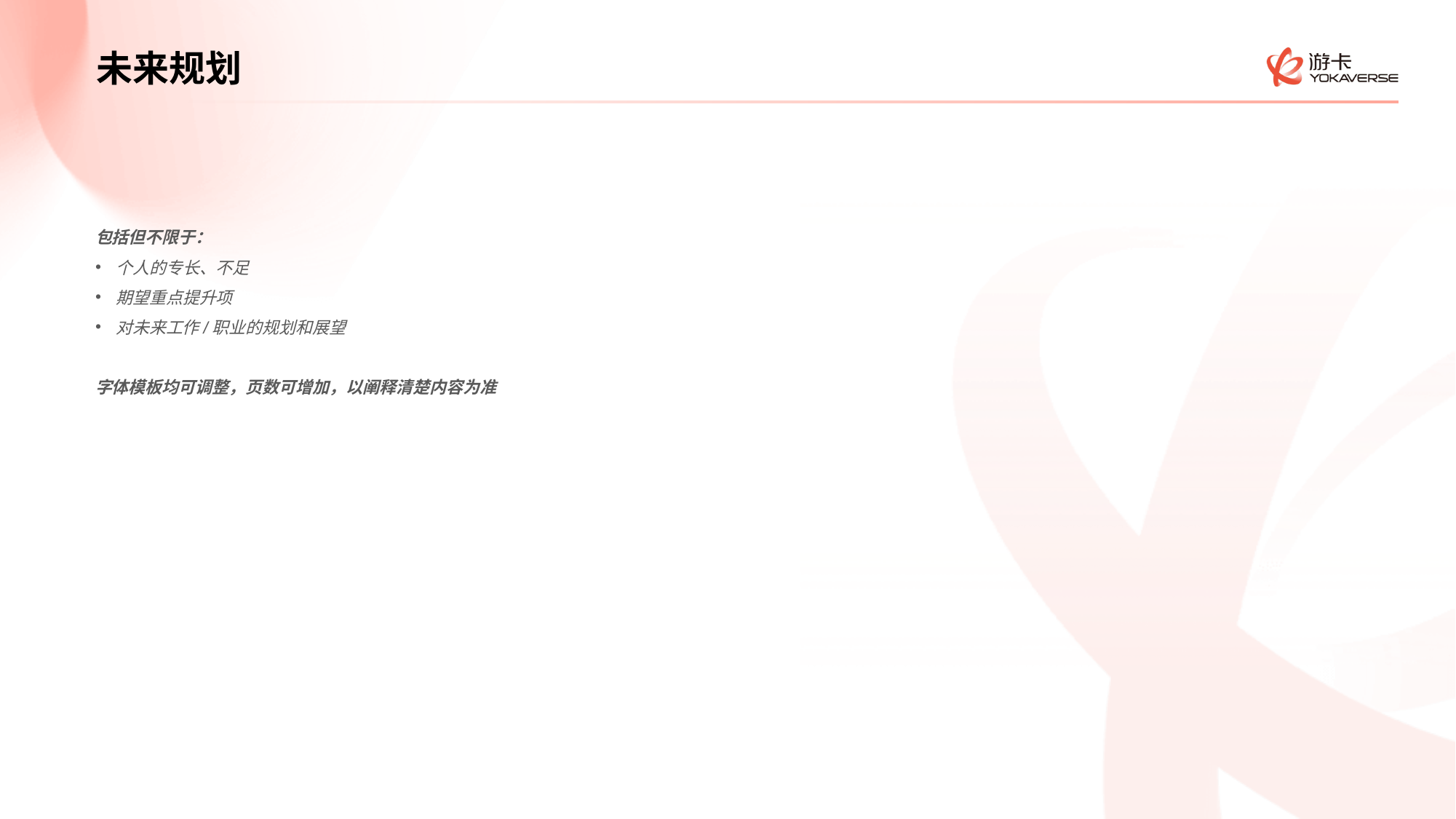

未来规划
包括但不限于：
个人的专长、不足
期望重点提升项
对未来工作/职业的规划和展望

字体模板均可调整，页数可增加，以阐释清楚内容为准